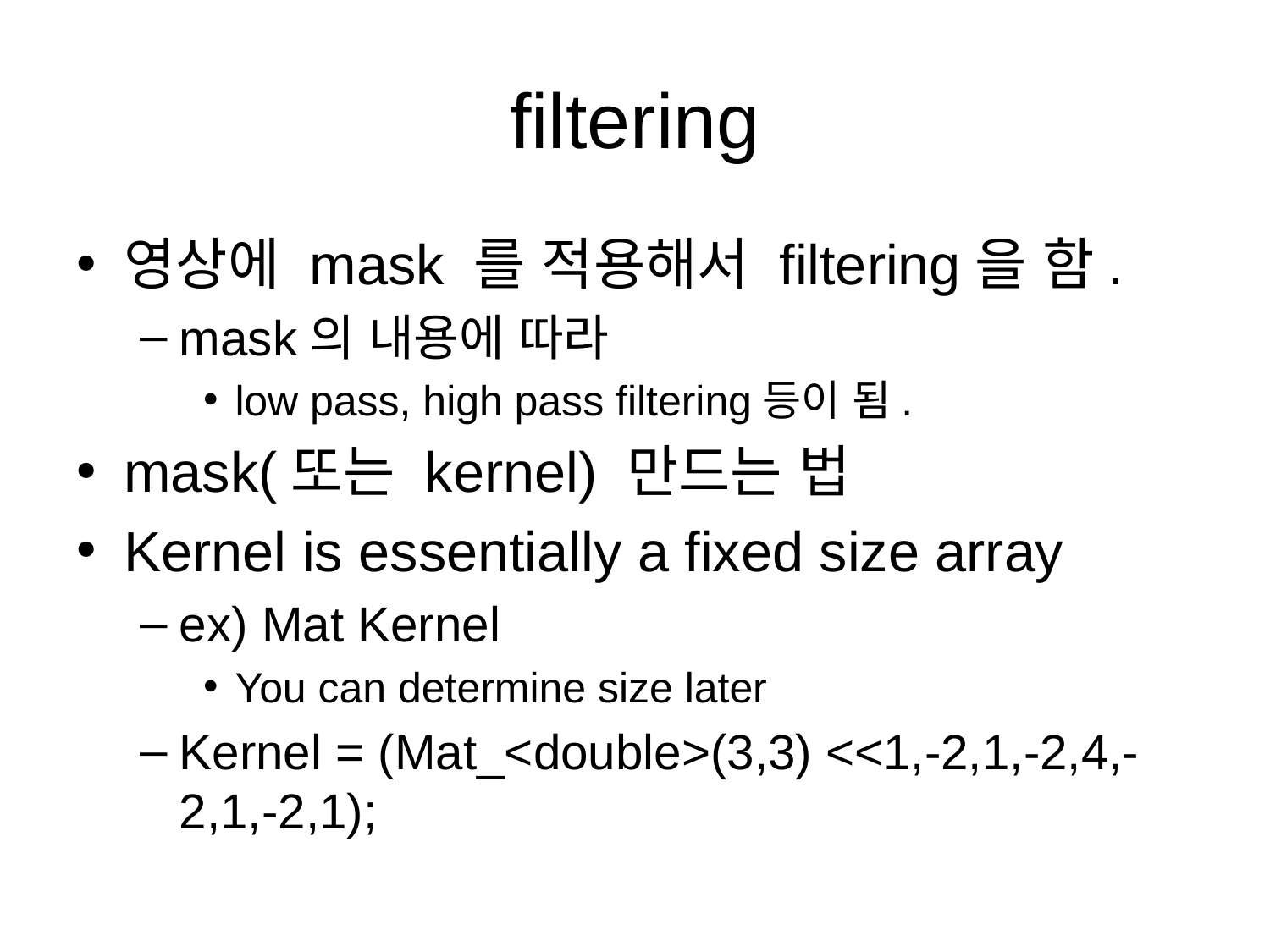

# filtering
영상에 mask 를 적용해서 filtering을 함.
mask의 내용에 따라
low pass, high pass filtering등이 됨.
mask(또는 kernel) 만드는 법
Kernel is essentially a fixed size array
ex) Mat Kernel
You can determine size later
Kernel = (Mat_<double>(3,3) <<1,-2,1,-2,4,-2,1,-2,1);